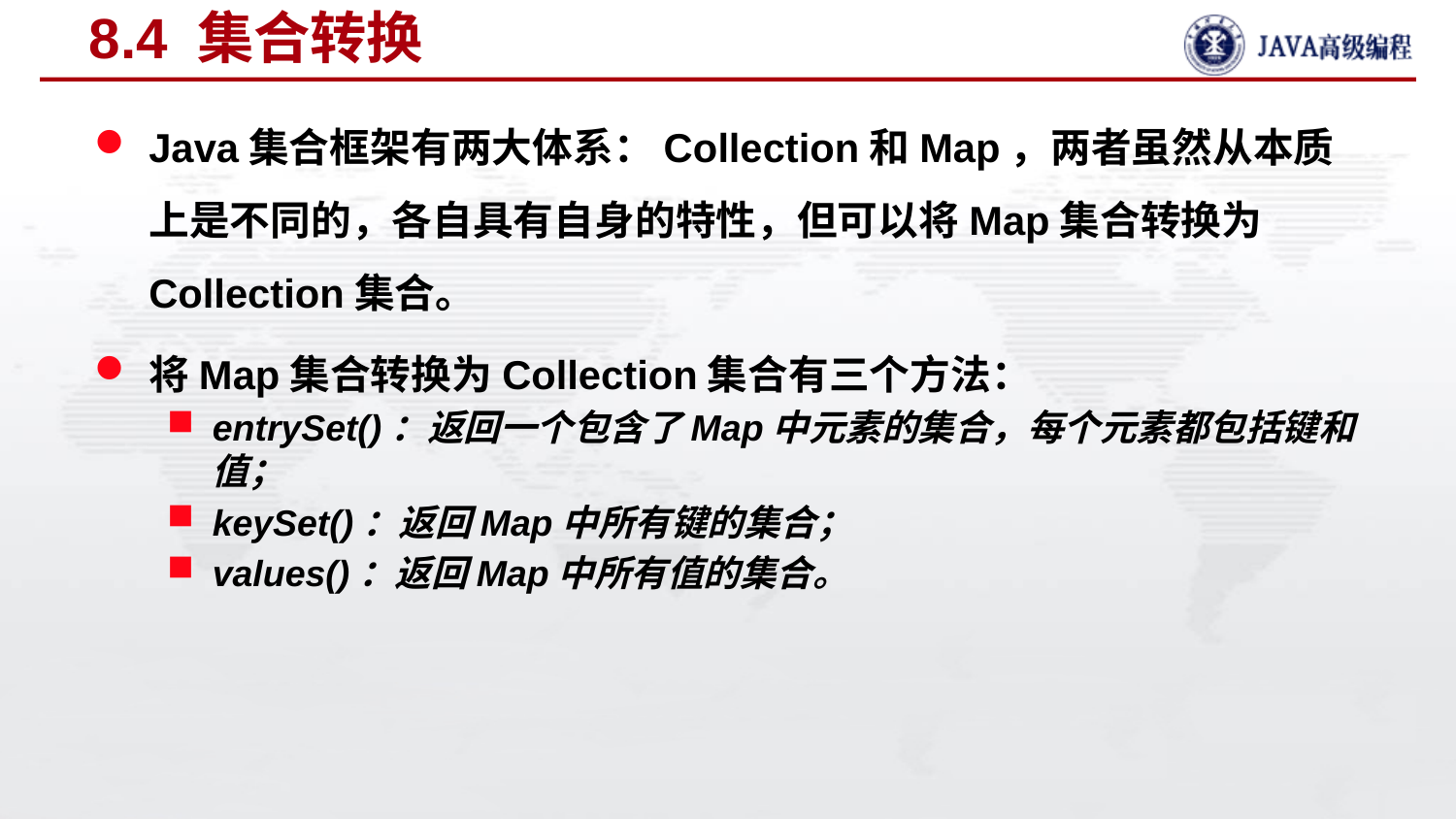

# 8.4 集合转换
Java集合框架有两大体系：Collection和Map，两者虽然从本质上是不同的，各自具有自身的特性，但可以将Map集合转换为Collection集合。
将Map集合转换为Collection集合有三个方法：
entrySet()：返回一个包含了Map中元素的集合，每个元素都包括键和值；
keySet()：返回Map中所有键的集合；
values()：返回Map中所有值的集合。